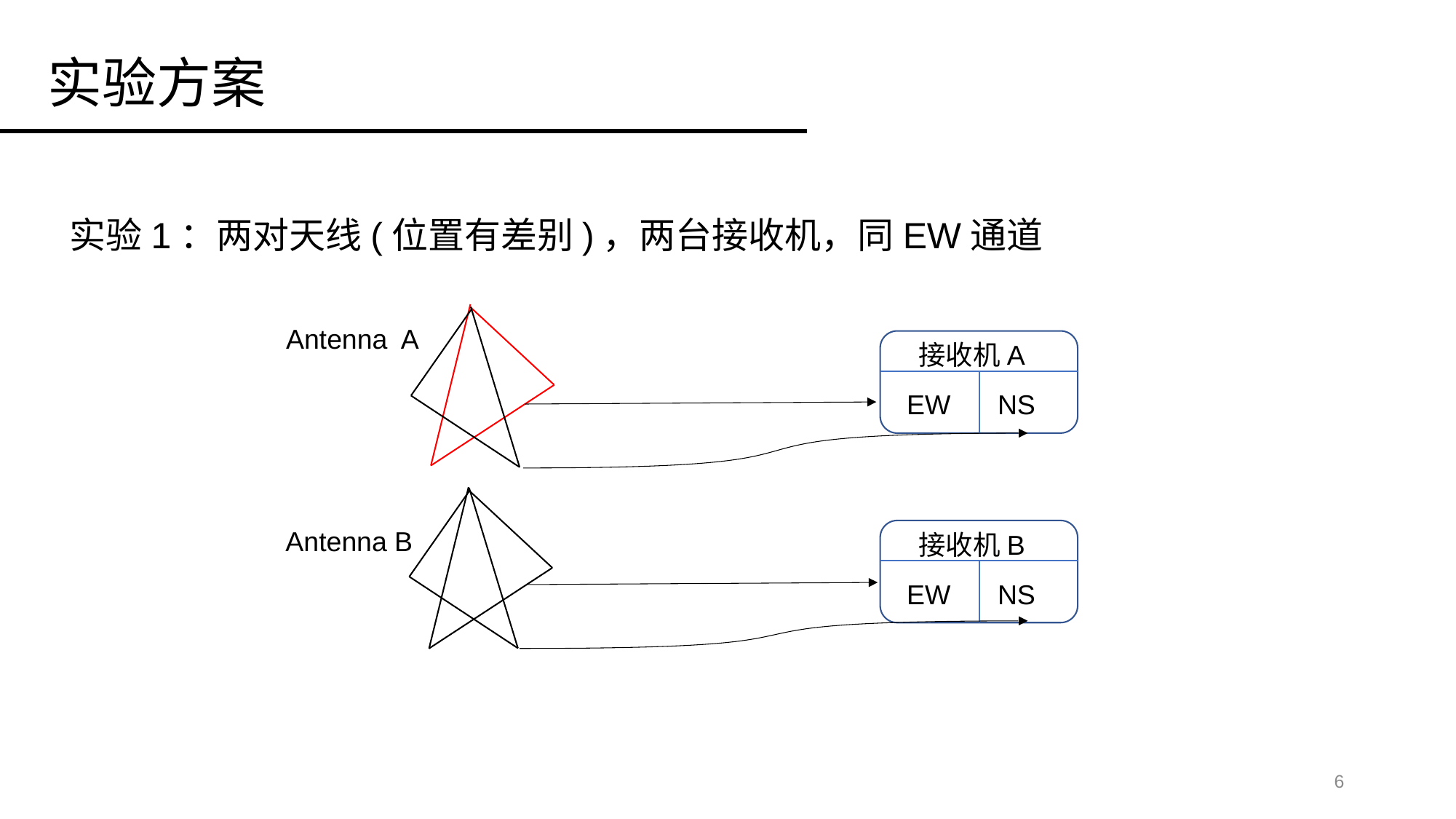

# 实验方案
实验1：两对天线(位置有差别)，两台接收机，同EW通道
Antenna  A

接收机A
EW
NS
Antenna B

接收机B
EW
NS
6